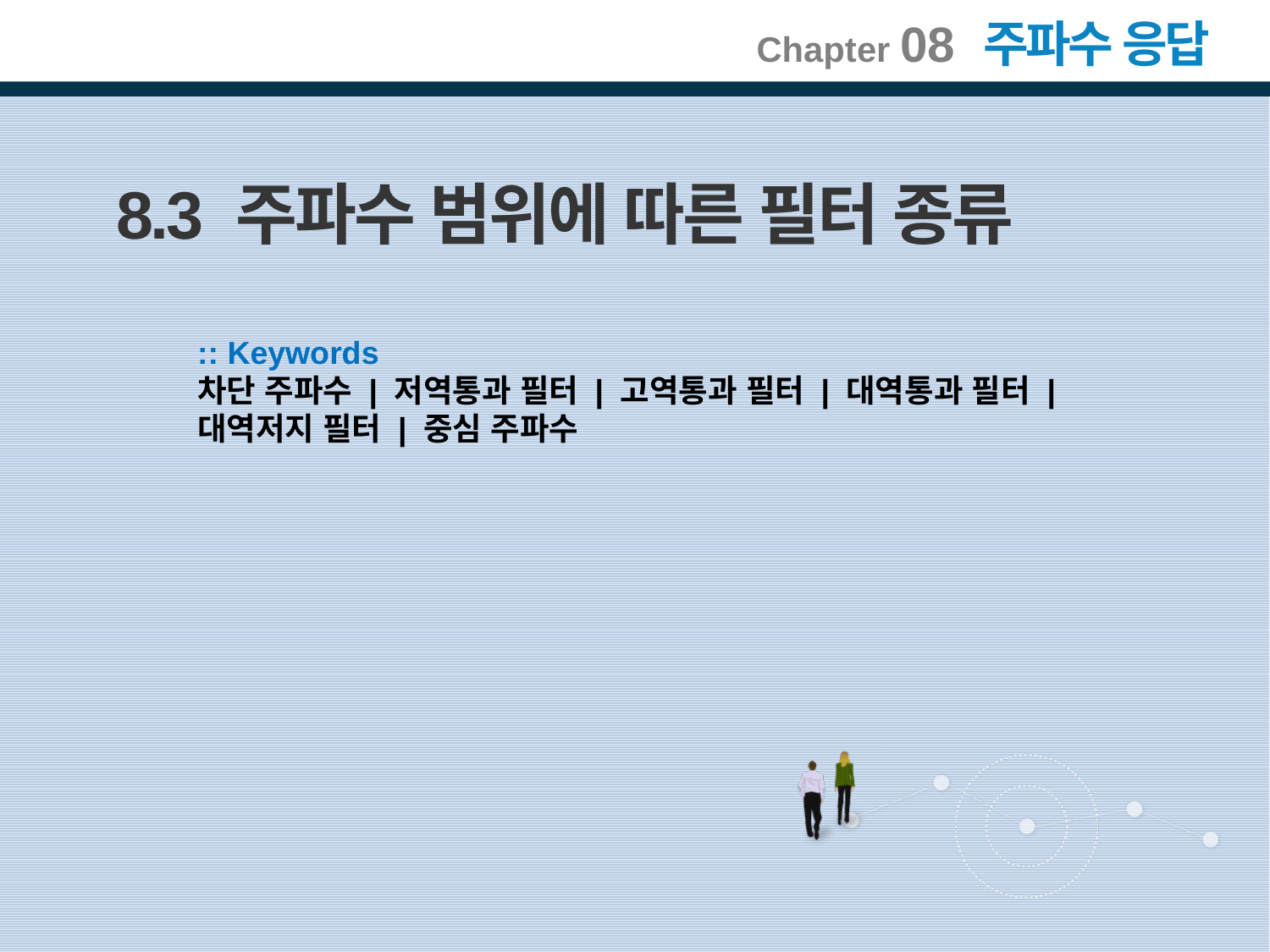

8.3 주파수 범위에 따른 필터 종류
:: Keywords
차단 주파수 | 저역통과 필터 | 고역통과 필터 | 대역통과 필터 |
대역저지 필터 | 중심 주파수